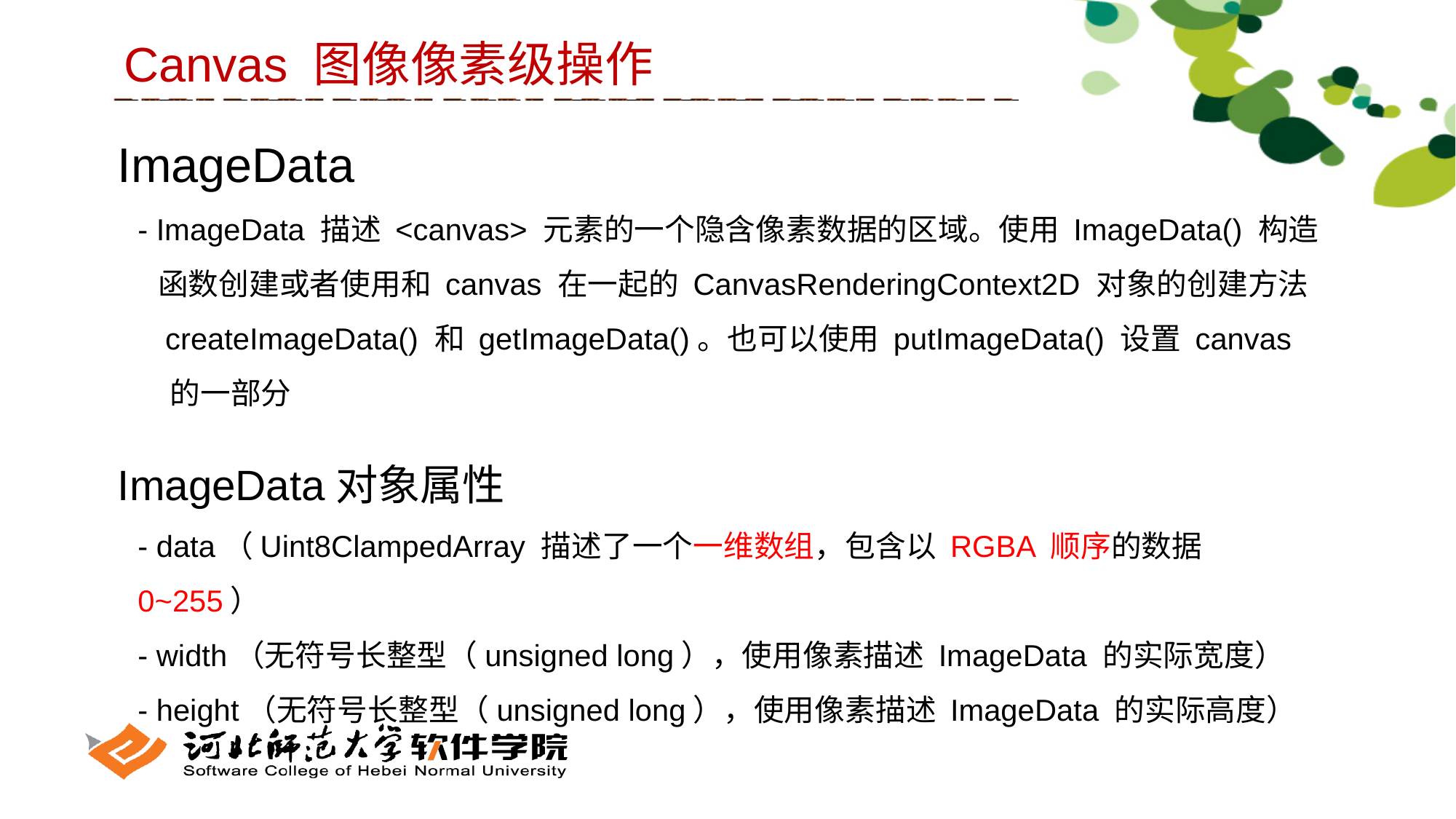

Canvas 图像像素级操作
ImageData
- ImageData 描述 <canvas> 元素的一个隐含像素数据的区域。使用 ImageData() 构造
   函数创建或者使用和 canvas 在一起的 CanvasRenderingContext2D 对象的创建方法
   createImageData() 和 getImageData()。也可以使用 putImageData() 设置 canvas
   的一部分
ImageData对象属性
- data（Uint8ClampedArray 描述了一个一维数组，包含以 RGBA 顺序的数据 0~255）
- width（无符号长整型（unsigned long），使用像素描述 ImageData 的实际宽度）
- height（无符号长整型（unsigned long），使用像素描述 ImageData 的实际高度）